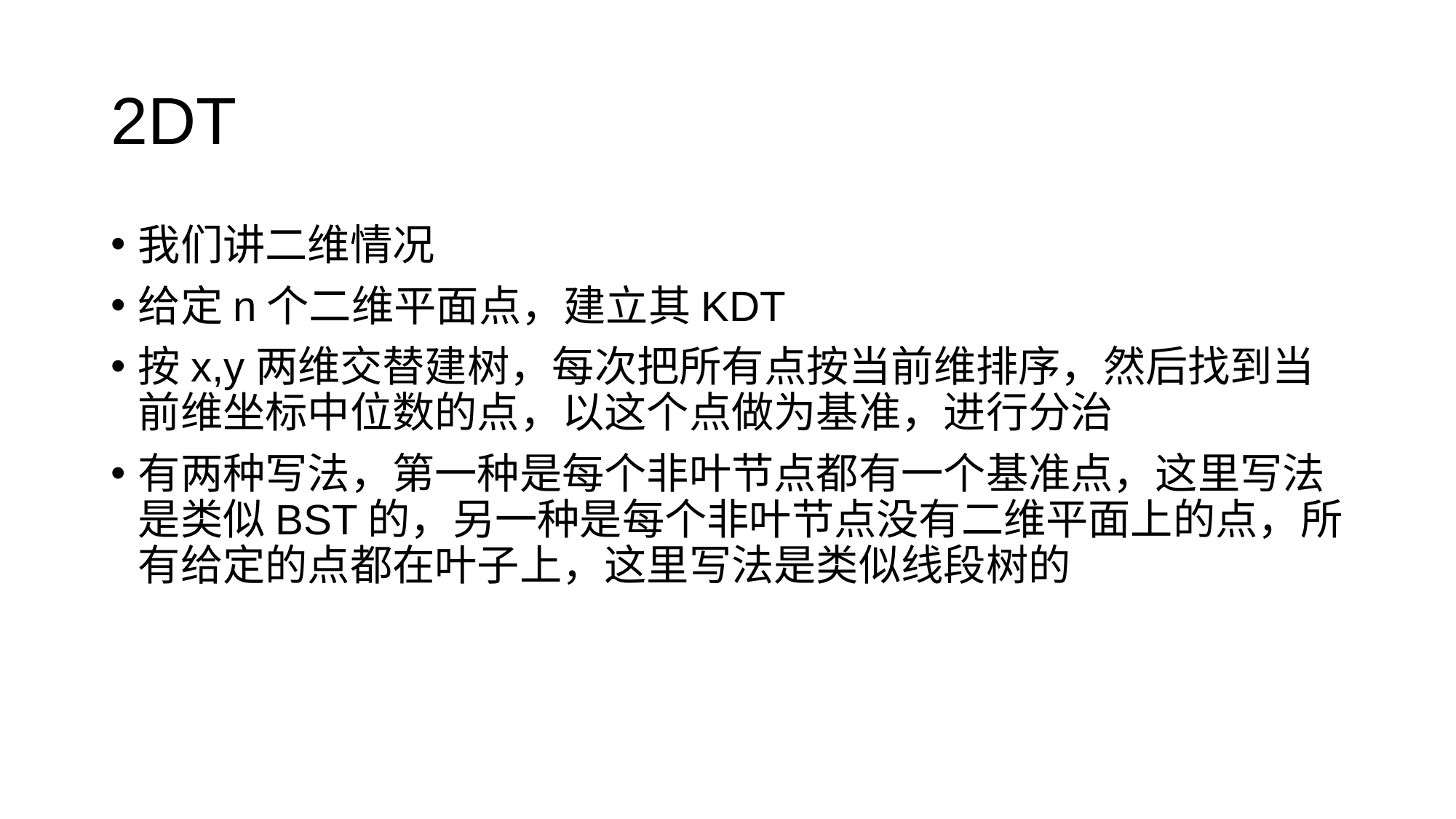

# 2DT
我们讲二维情况
给定n个二维平面点，建立其KDT
按x,y两维交替建树，每次把所有点按当前维排序，然后找到当前维坐标中位数的点，以这个点做为基准，进行分治
有两种写法，第一种是每个非叶节点都有一个基准点，这里写法是类似BST的，另一种是每个非叶节点没有二维平面上的点，所有给定的点都在叶子上，这里写法是类似线段树的